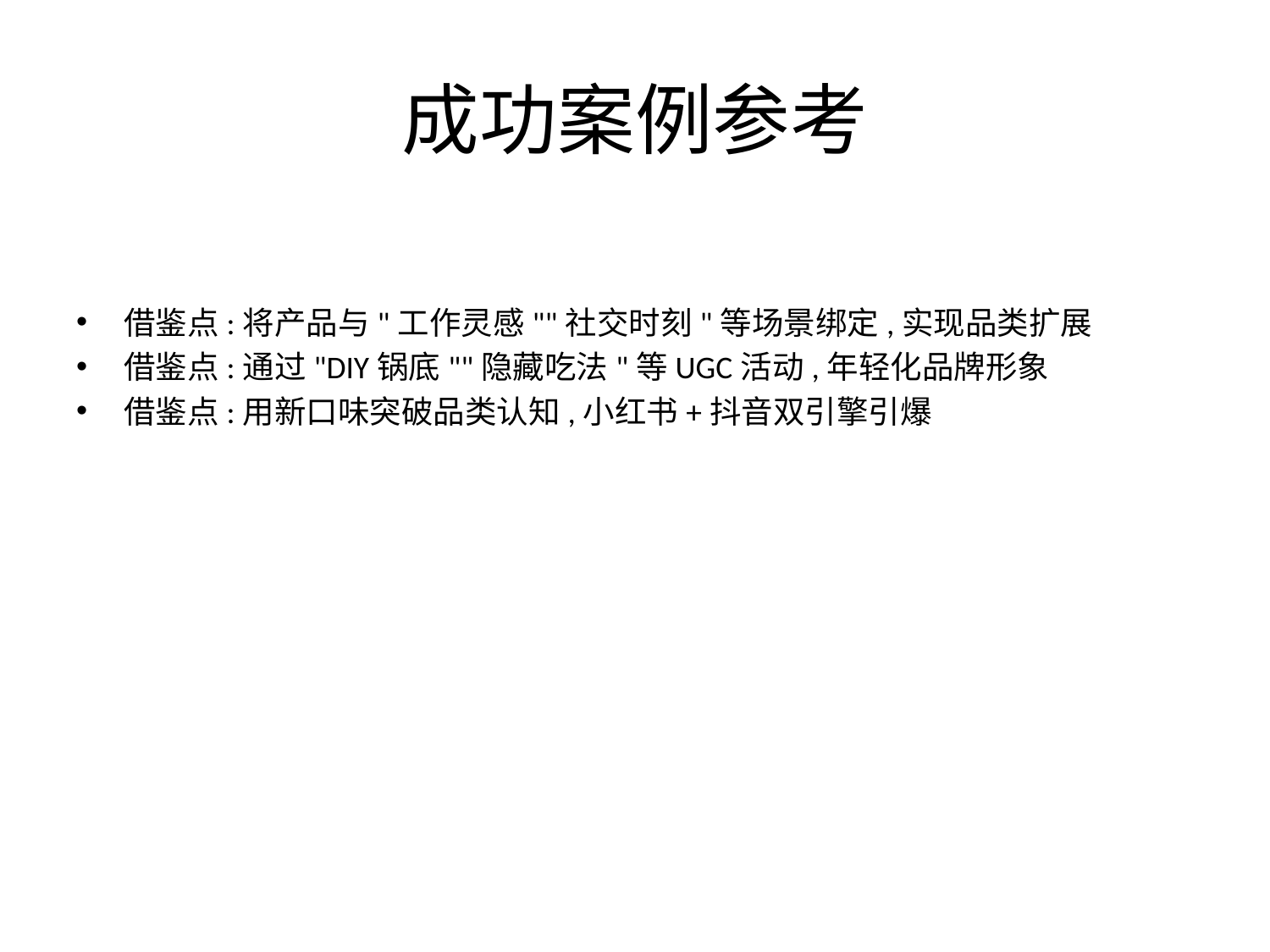

# 成功案例参考

借鉴点:将产品与"工作灵感""社交时刻"等场景绑定,实现品类扩展
借鉴点:通过"DIY锅底""隐藏吃法"等UGC活动,年轻化品牌形象
借鉴点:用新口味突破品类认知,小红书+抖音双引擎引爆